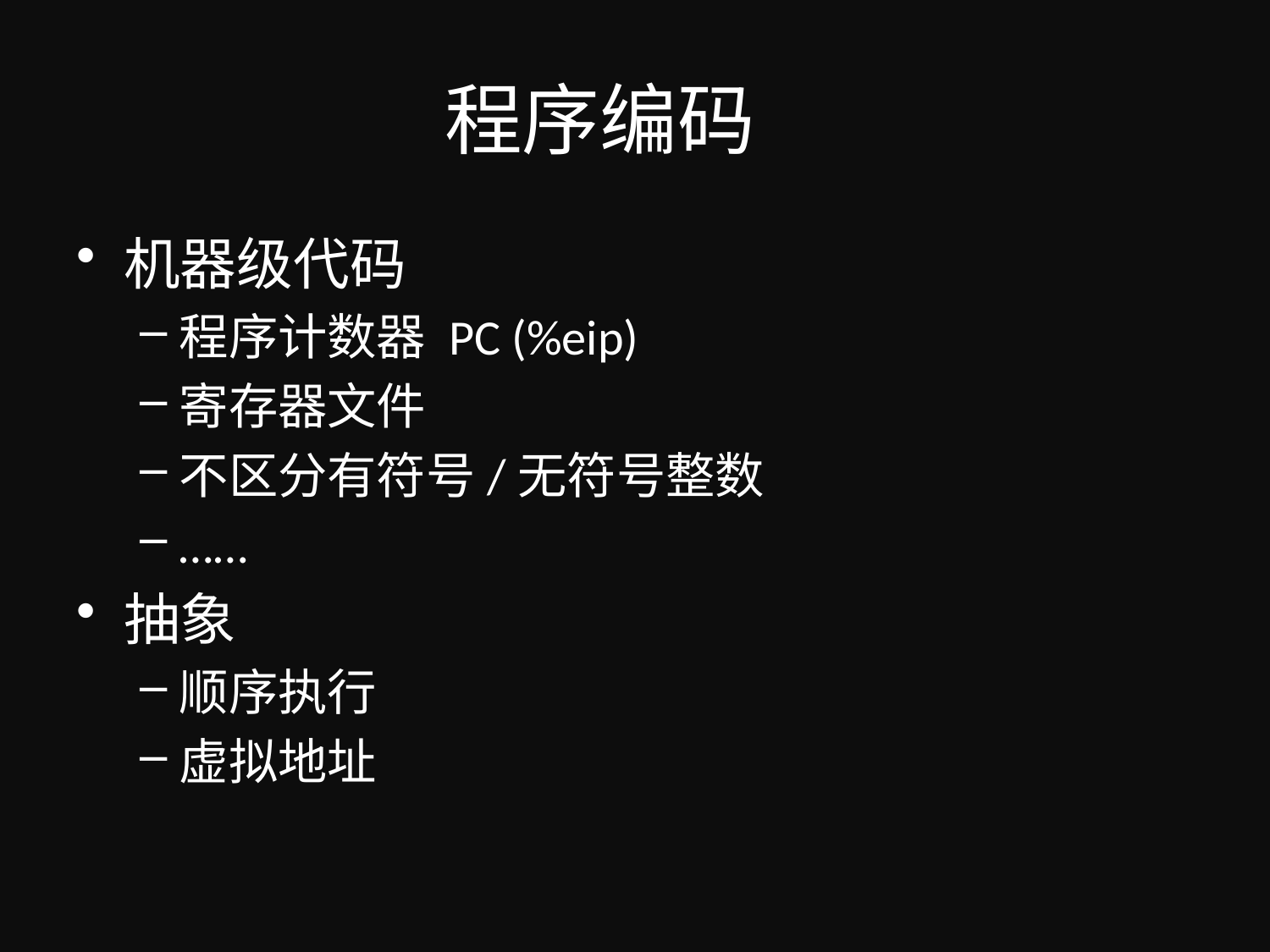

# 程序编码
机器级代码
程序计数器 PC (%eip)
寄存器文件
不区分有符号/无符号整数
……
抽象
顺序执行
虚拟地址